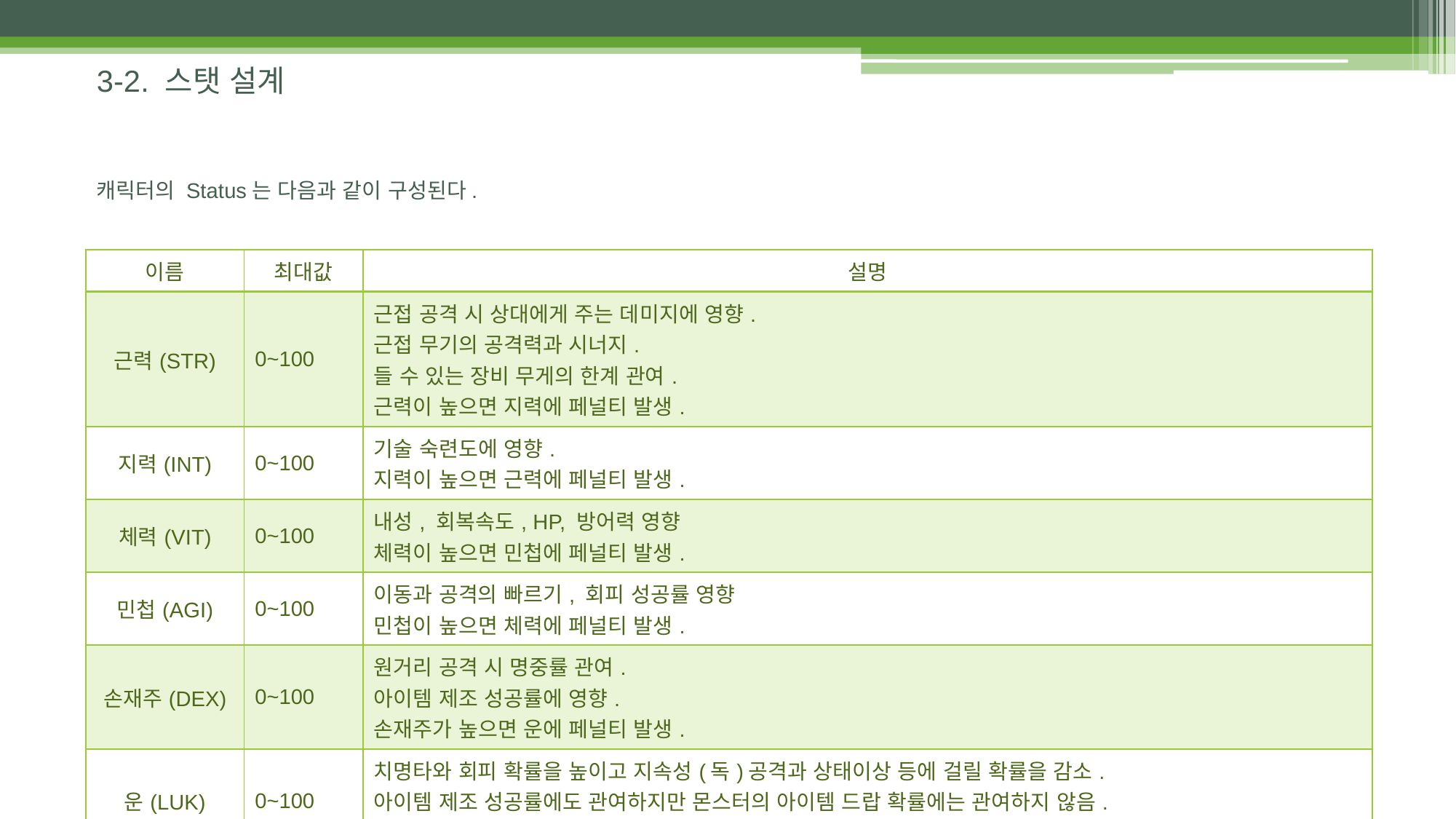

# 3-2. 스탯 설계
캐릭터의 Status는 다음과 같이 구성된다.
| 이름 | 최대값 | 설명 |
| --- | --- | --- |
| 근력(STR) | 0~100 | 근접 공격 시 상대에게 주는 데미지에 영향. 근접 무기의 공격력과 시너지. 들 수 있는 장비 무게의 한계 관여. 근력이 높으면 지력에 페널티 발생. |
| 지력(INT) | 0~100 | 기술 숙련도에 영향. 지력이 높으면 근력에 페널티 발생. |
| 체력(VIT) | 0~100 | 내성, 회복속도, HP, 방어력 영향 체력이 높으면 민첩에 페널티 발생. |
| 민첩(AGI) | 0~100 | 이동과 공격의 빠르기, 회피 성공률 영향 민첩이 높으면 체력에 페널티 발생. |
| 손재주(DEX) | 0~100 | 원거리 공격 시 명중률 관여. 아이템 제조 성공률에 영향. 손재주가 높으면 운에 페널티 발생. |
| 운(LUK) | 0~100 | 치명타와 회피 확률을 높이고 지속성(독)공격과 상태이상 등에 걸릴 확률을 감소. 아이템 제조 성공률에도 관여하지만 몬스터의 아이템 드랍 확률에는 관여하지 않음. 운이 높으면 손재주에 페널티 발생. |